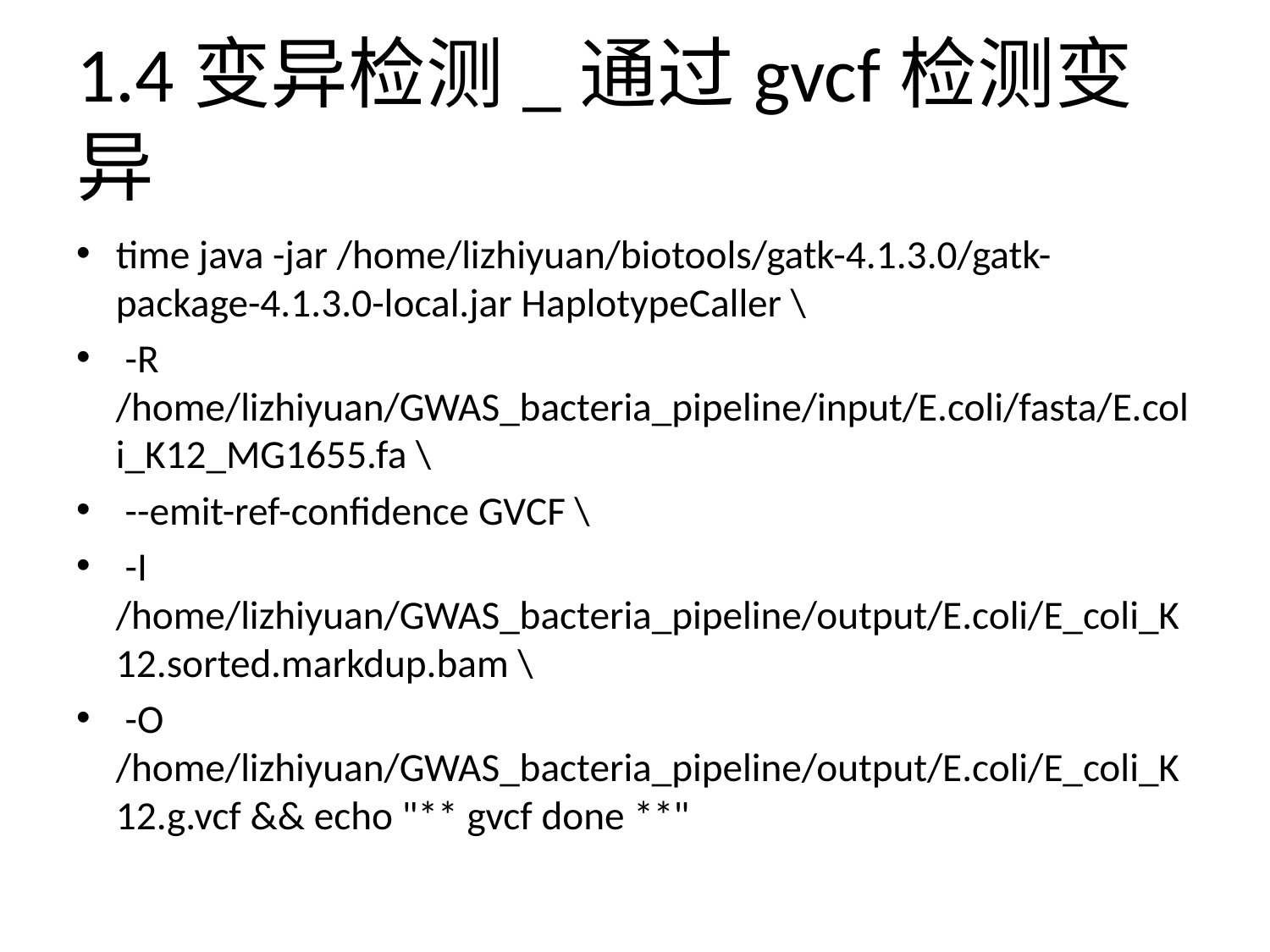

# 1.4变异检测_通过gvcf检测变异
time java -jar /home/lizhiyuan/biotools/gatk-4.1.3.0/gatk-package-4.1.3.0-local.jar HaplotypeCaller \
 -R /home/lizhiyuan/GWAS_bacteria_pipeline/input/E.coli/fasta/E.coli_K12_MG1655.fa \
 --emit-ref-confidence GVCF \
 -I /home/lizhiyuan/GWAS_bacteria_pipeline/output/E.coli/E_coli_K12.sorted.markdup.bam \
 -O /home/lizhiyuan/GWAS_bacteria_pipeline/output/E.coli/E_coli_K12.g.vcf && echo "** gvcf done **"